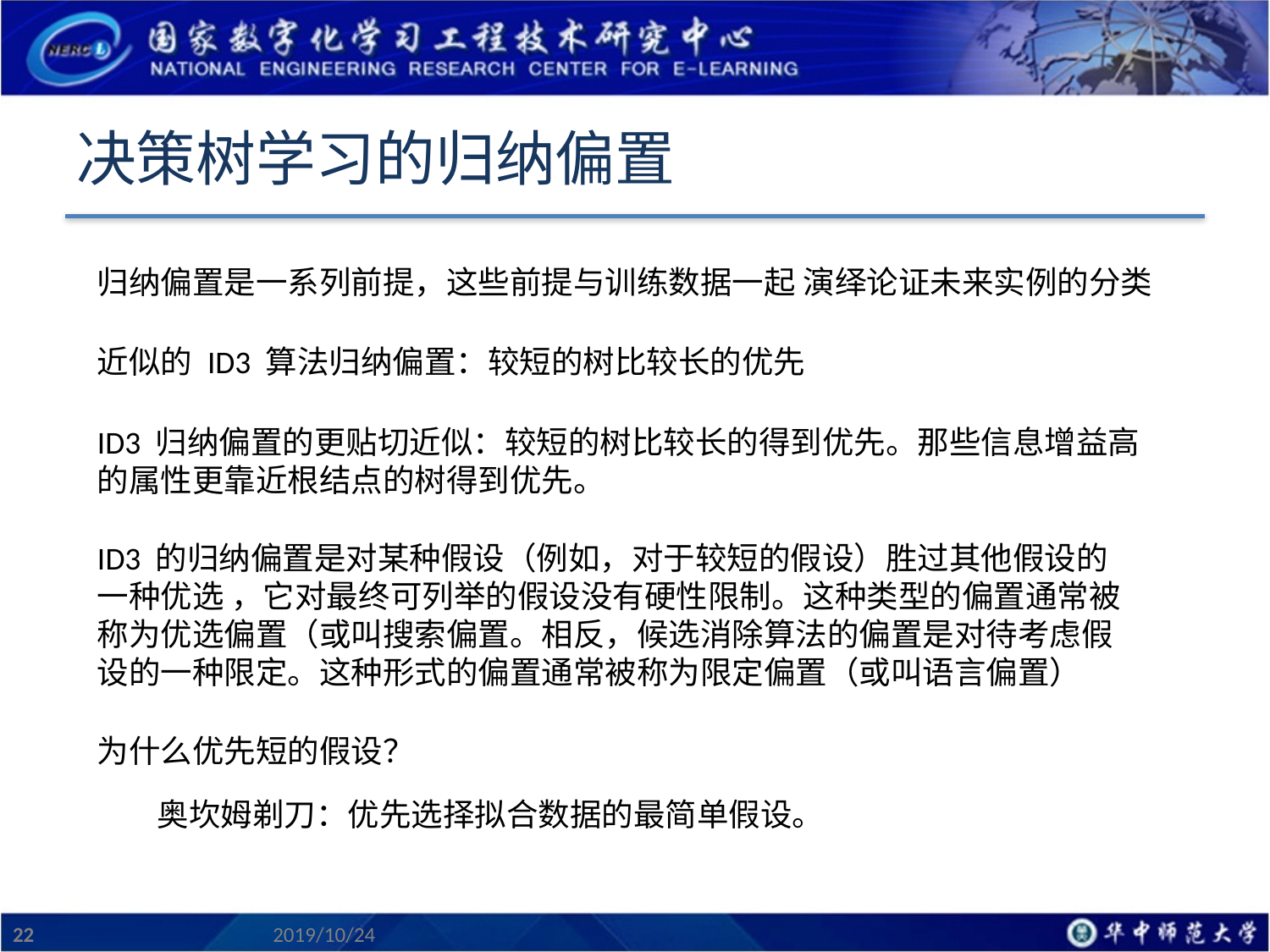

# 决策树学习的归纳偏置
归纳偏置是一系列前提，这些前提与训练数据一起 演绎论证未来实例的分类
近似的 ID3 算法归纳偏置：较短的树比较长的优先
ID3 归纳偏置的更贴切近似：较短的树比较长的得到优先。那些信息增益高的属性更靠近根结点的树得到优先。
ID3 的归纳偏置是对某种假设（例如，对于较短的假设）胜过其他假设的一种优选 ，它对最终可列举的假设没有硬性限制。这种类型的偏置通常被称为优选偏置（或叫搜索偏置。相反，候选消除算法的偏置是对待考虑假设的一种限定。这种形式的偏置通常被称为限定偏置（或叫语言偏置）
为什么优先短的假设？
奥坎姆剃刀：优先选择拟合数据的最简单假设。
22
2019/10/24